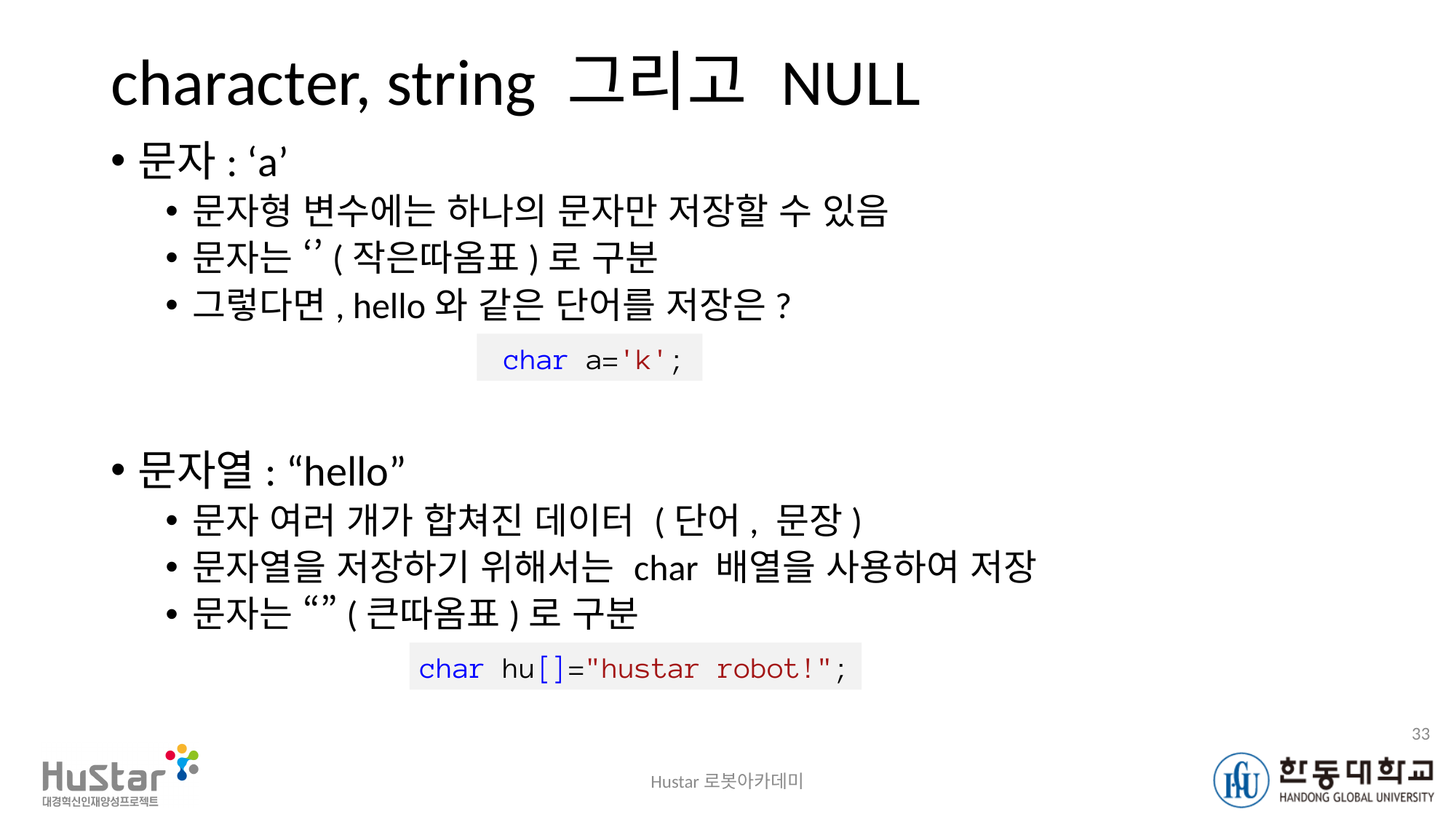

# character, string 그리고 NULL
문자: ‘a’
문자형 변수에는 하나의 문자만 저장할 수 있음
문자는 ‘’(작은따옴표)로 구분
그렇다면, hello와 같은 단어를 저장은?

문자열: “hello”
문자 여러 개가 합쳐진 데이터 (단어, 문장)
문자열을 저장하기 위해서는 char 배열을 사용하여 저장
문자는 “”(큰따옴표)로 구분
 char a='k';
char hu[]="hustar robot!";
33
Hustar로봇아카데미